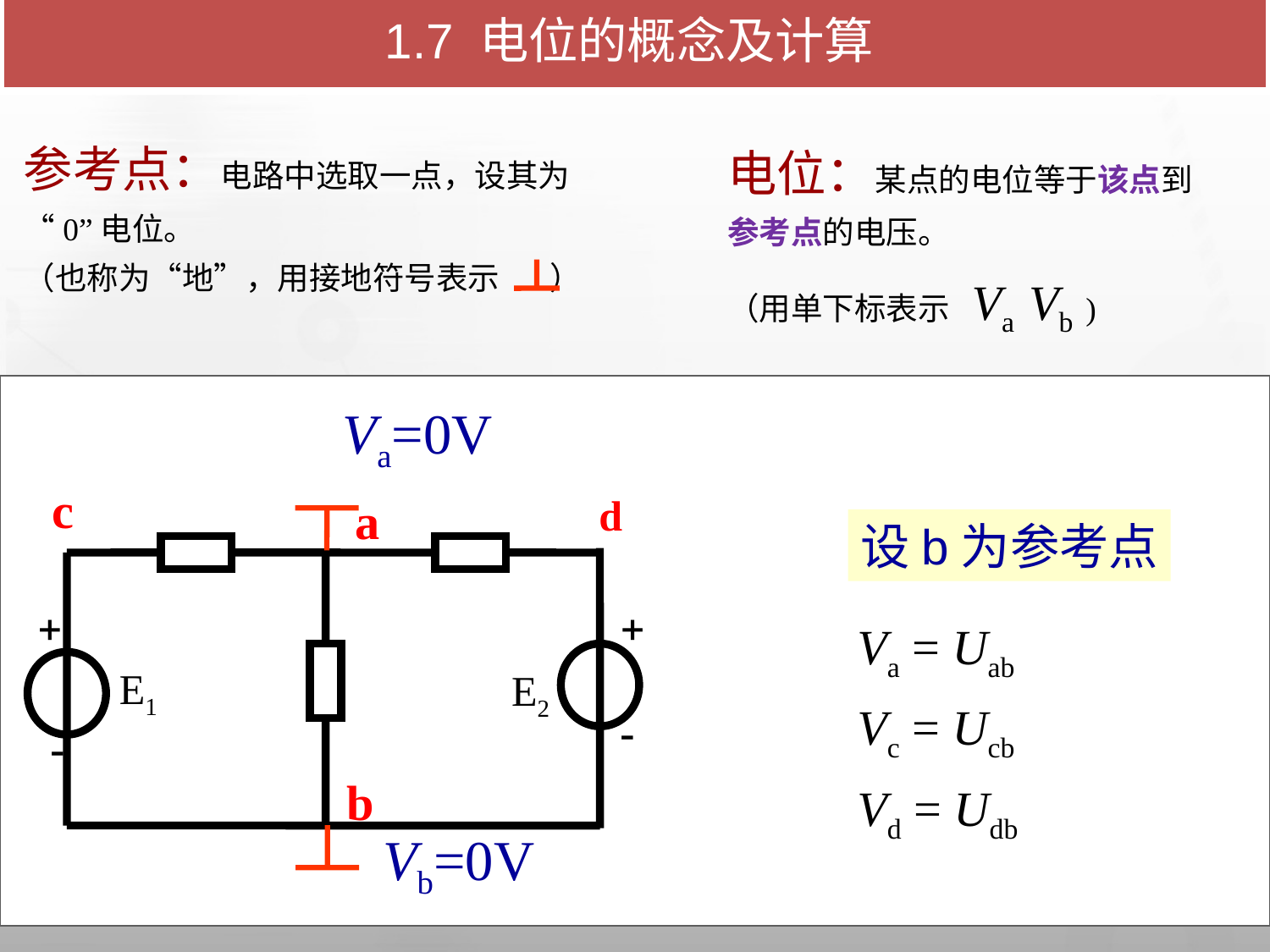

# 1.7 电位的概念及计算
参考点：电路中选取一点，设其为“0”电位。
（也称为“地”，用接地符号表示       ）
电位：某点的电位等于该点到参考点的电压。
（用单下标表示  Va  Vb  )

Va=0V
c
d
a

+
+

E1
E2
−
 −

b

设b为参考点
Va = Uab
Vc = Ucb
Vd = Udb
Vb=0V